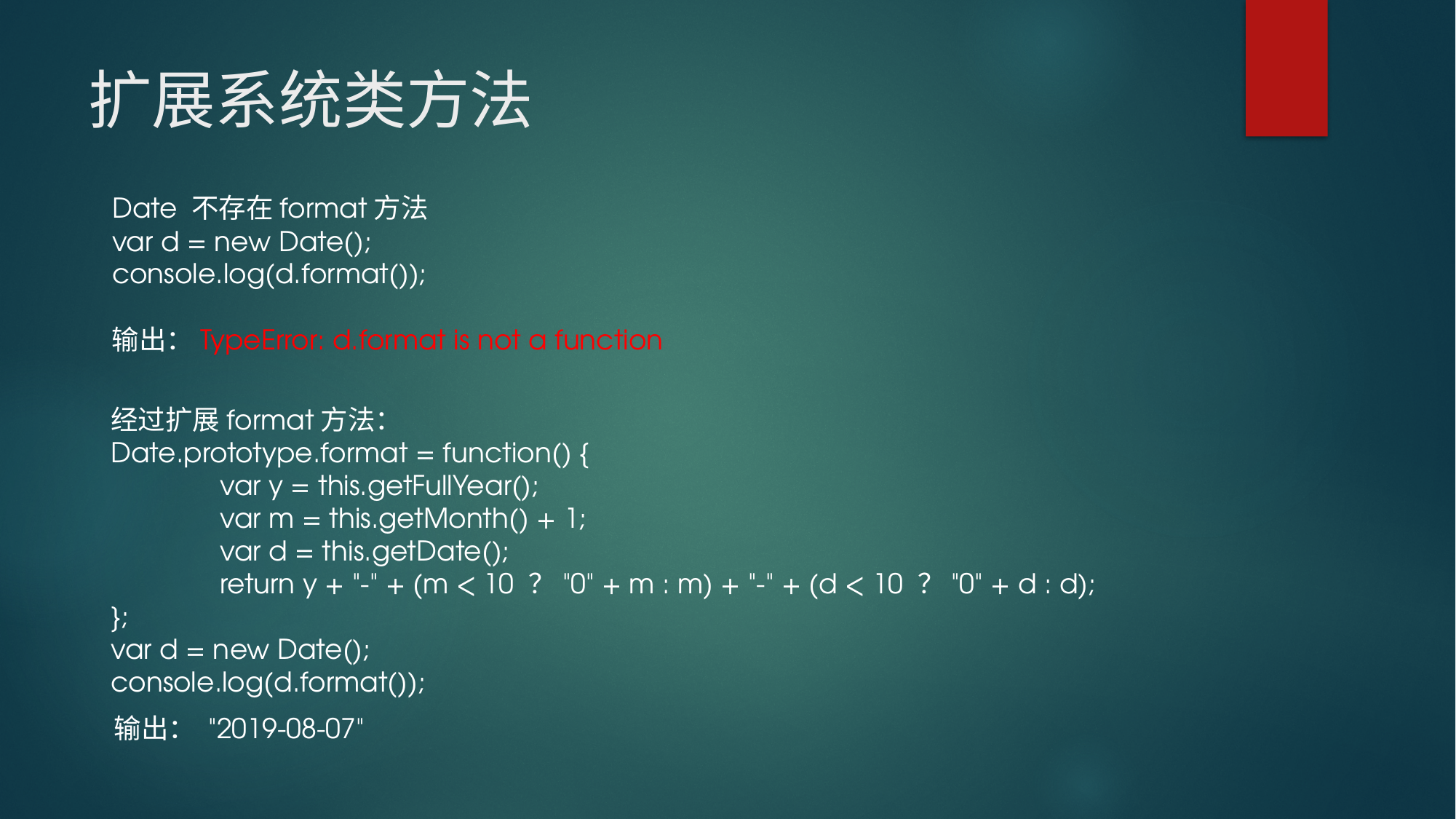

# 扩展系统类方法
Date 不存在format方法
var d = new Date();
console.log(d.format());
输出：TypeError: d.format is not a function
经过扩展format方法：
Date.prototype.format = function() {
	var y = this.getFullYear();
	var m = this.getMonth() + 1;
	var d = this.getDate();
	return y + "-" + (m < 10 ？"0" + m : m) + "-" + (d < 10 ？"0" + d : d);
};
var d = new Date();
console.log(d.format());
输出： "2019-08-07"